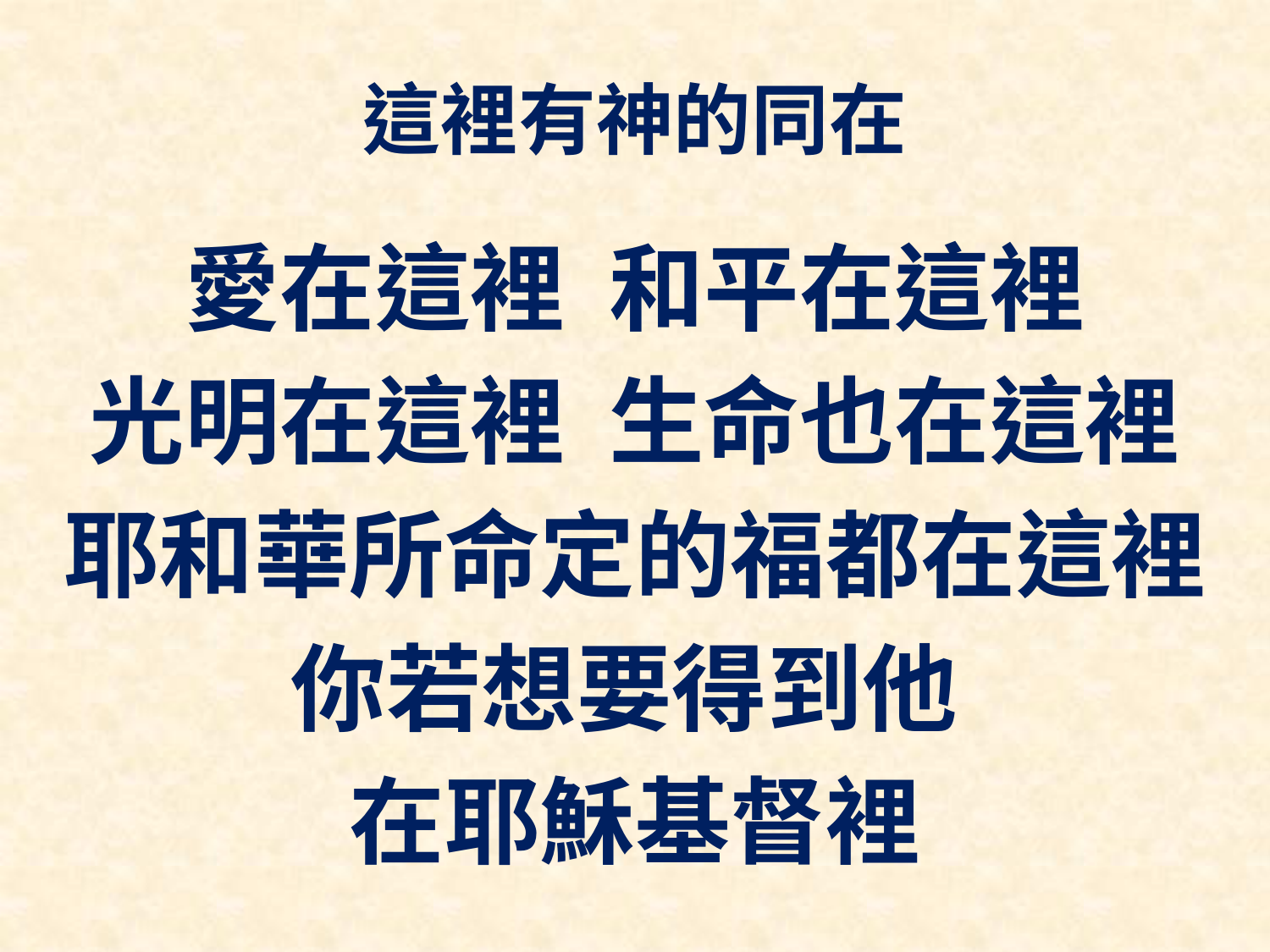

# 這裡有神的同在
愛在這裡  和平在這裡
光明在這裡  生命也在這裡
耶和華所命定的福都在這裡
你若想要得到他
在耶穌基督裡